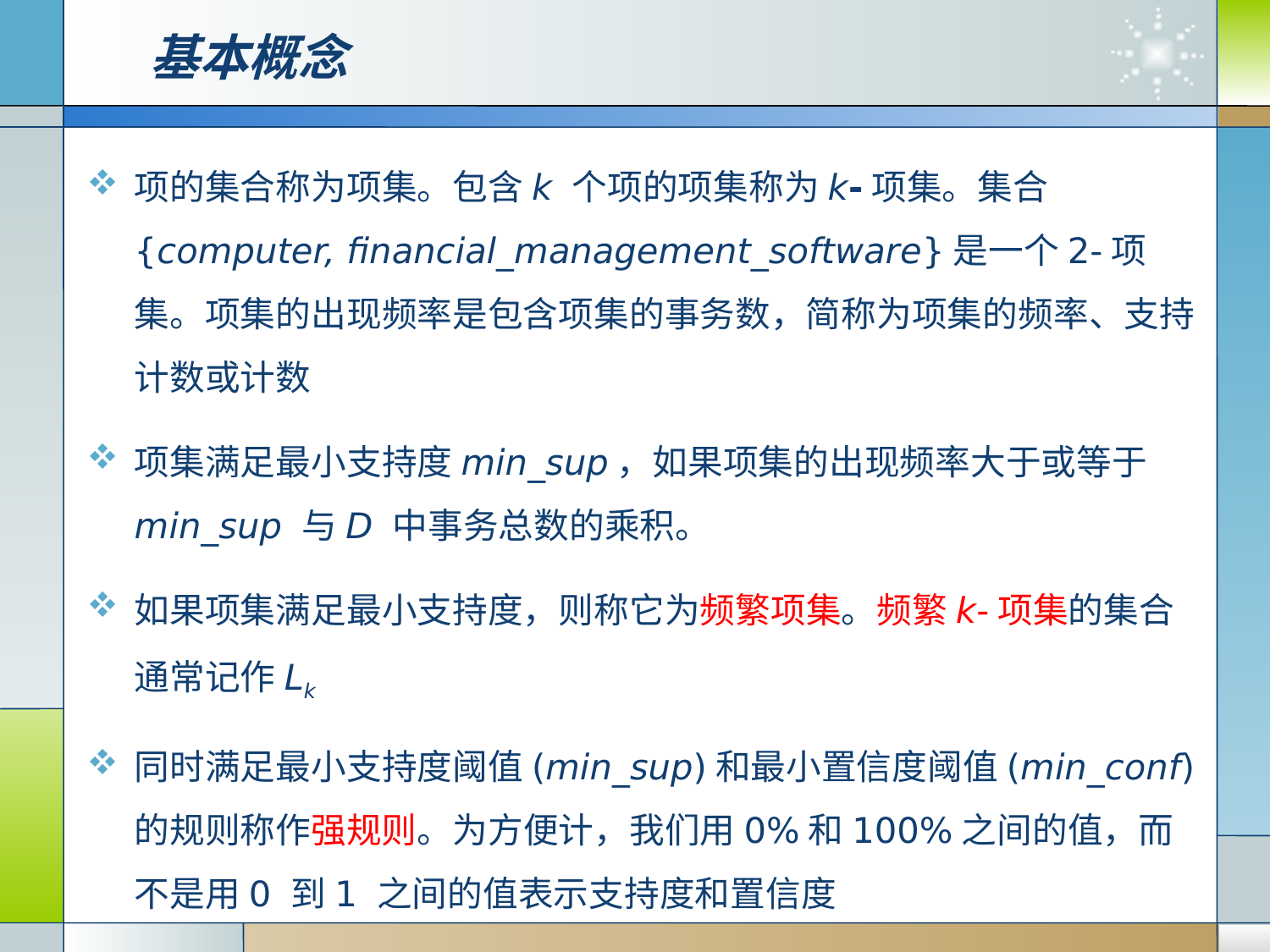

# 基本概念
项的集合称为项集。包含k 个项的项集称为k-项集。集合{computer, financial_management_software}是一个2-项集。项集的出现频率是包含项集的事务数，简称为项集的频率、支持计数或计数
项集满足最小支持度min_sup，如果项集的出现频率大于或等于min_sup 与D 中事务总数的乘积。
如果项集满足最小支持度，则称它为频繁项集。频繁k-项集的集合通常记作Lk
同时满足最小支持度阈值(min_sup)和最小置信度阈值(min_conf)的规则称作强规则。为方便计，我们用0%和100%之间的值，而不是用0 到1 之间的值表示支持度和置信度